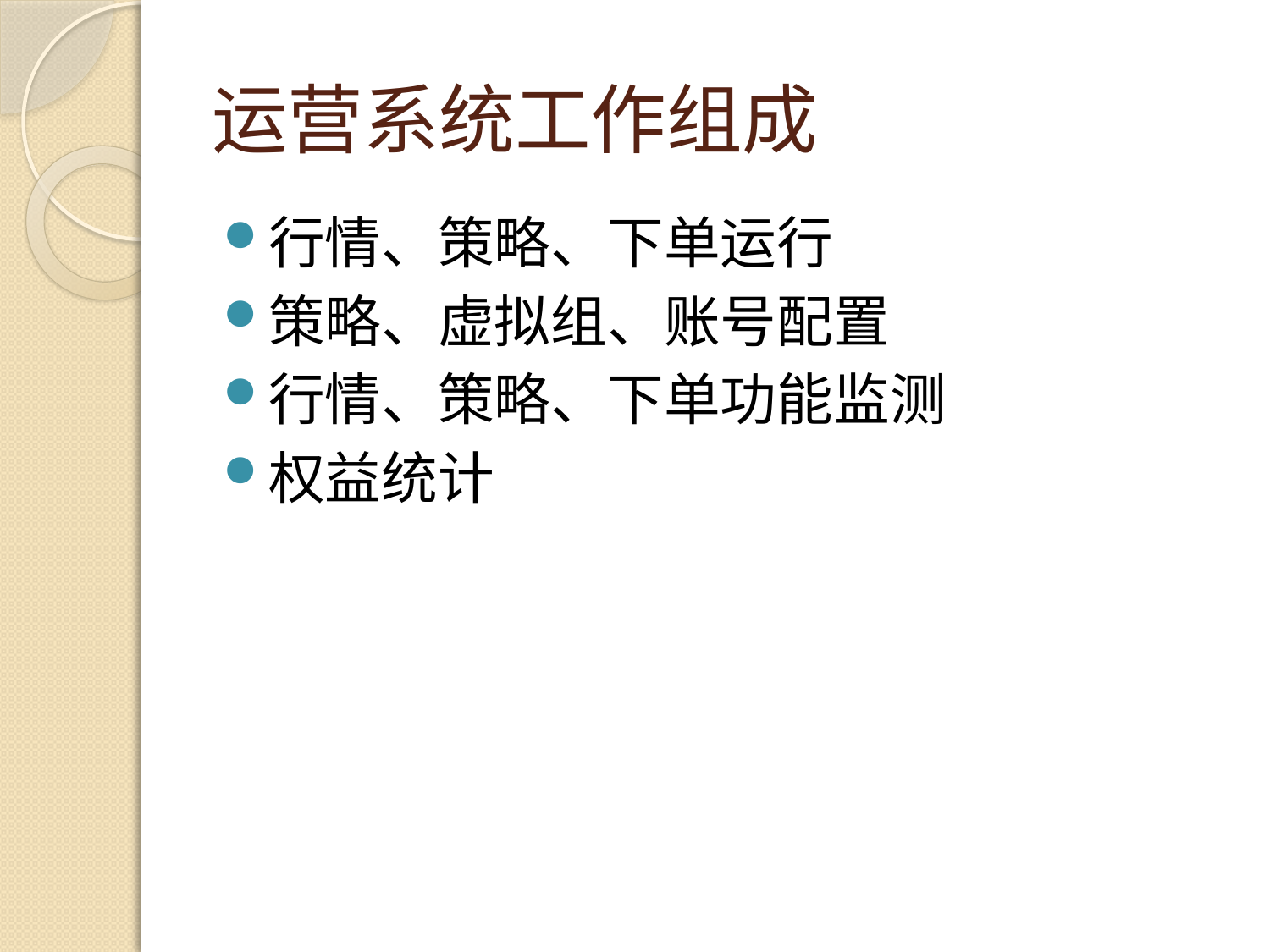

# 运营系统工作组成
行情、策略、下单运行
策略、虚拟组、账号配置
行情、策略、下单功能监测
权益统计